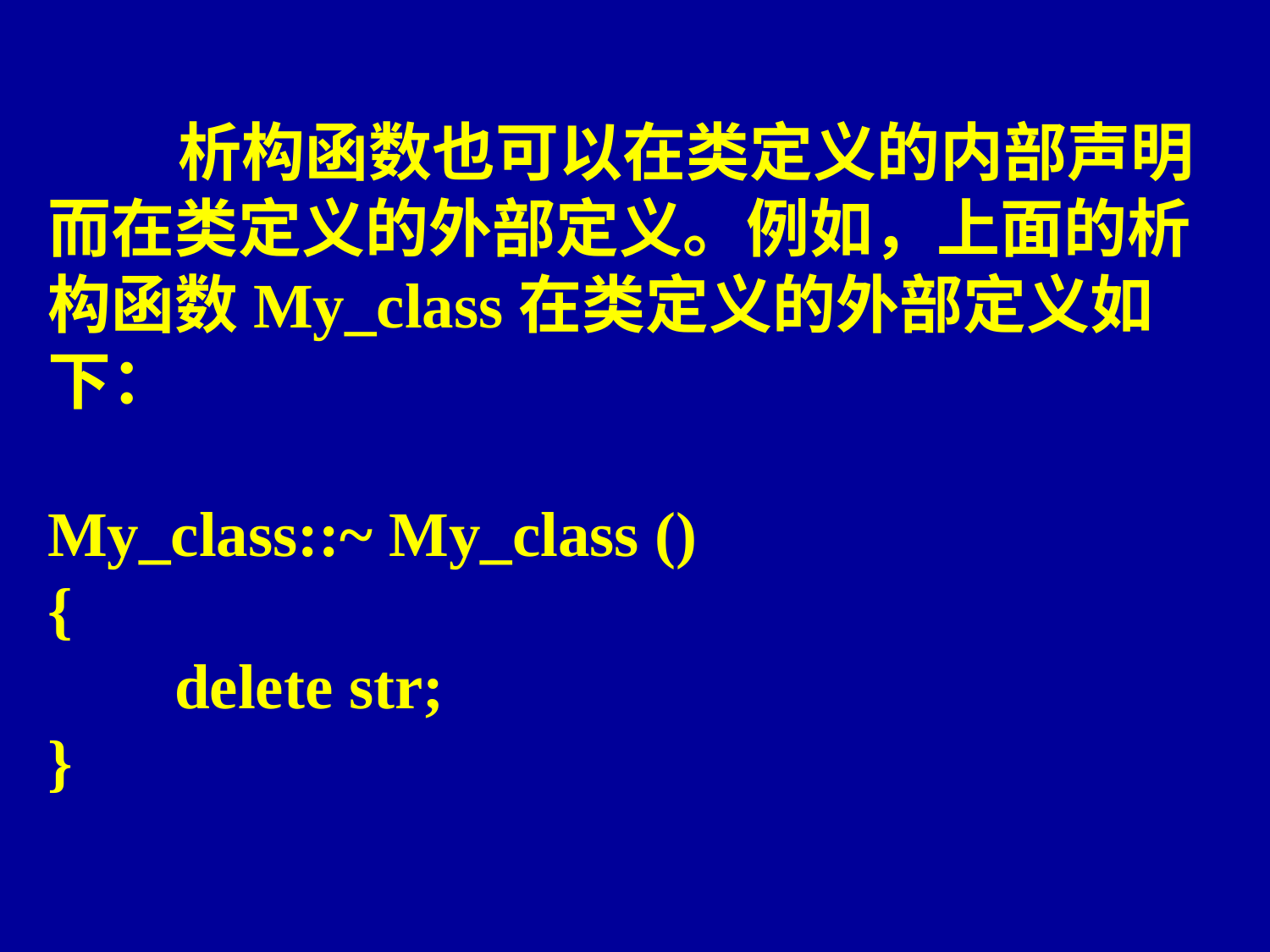

析构函数也可以在类定义的内部声明而在类定义的外部定义。例如，上面的析构函数My_class在类定义的外部定义如下：

My_class::~ My_class ()
{
	delete str;
}